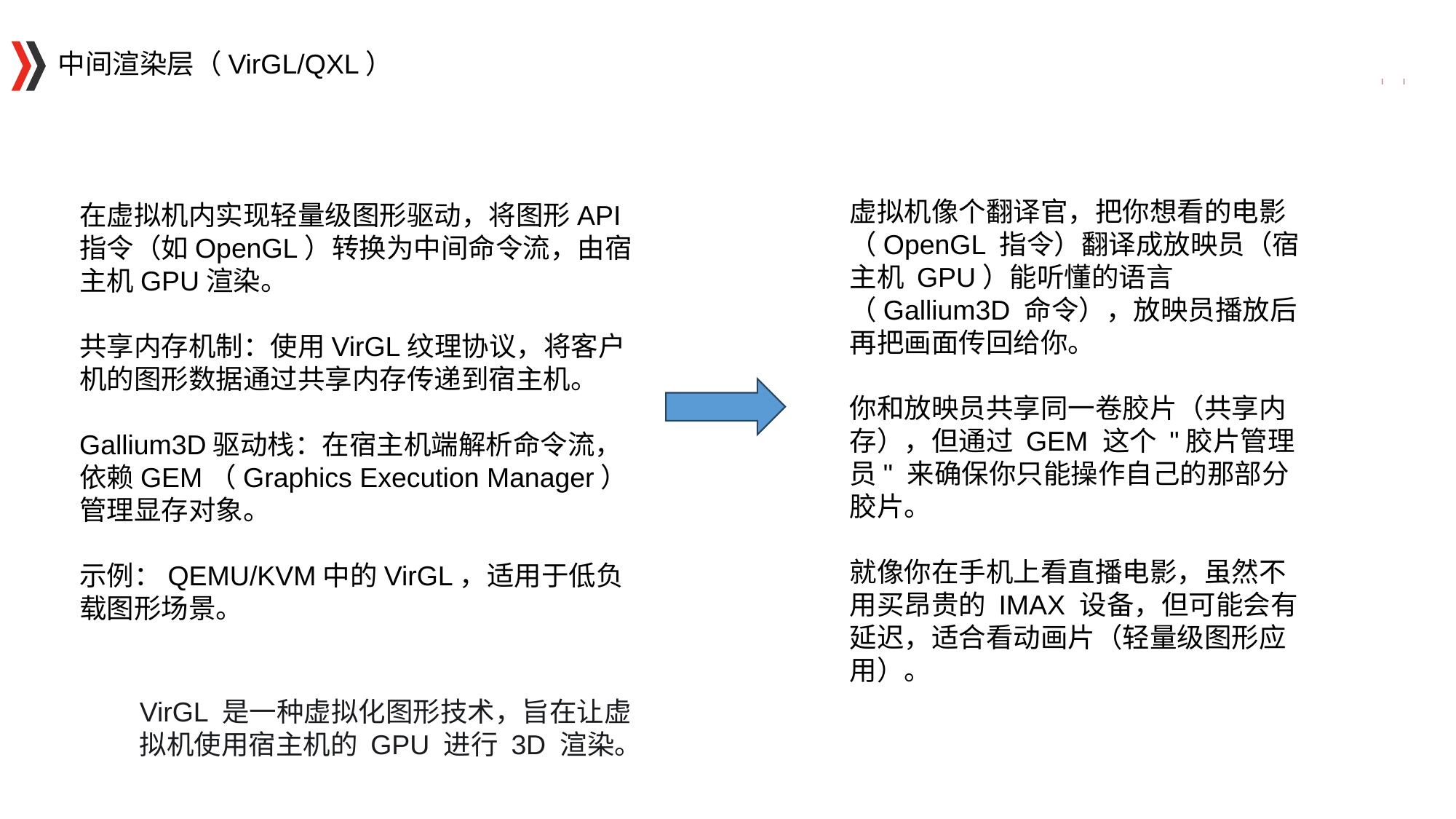

中间渲染层（VirGL/QXL）

虚拟机像个翻译官，把你想看的电影（OpenGL 指令）翻译成放映员（宿主机 GPU）能听懂的语言（Gallium3D 命令），放映员播放后再把画面传回给你。

你和放映员共享同一卷胶片（共享内存），但通过 GEM 这个 "胶片管理员" 来确保你只能操作自己的那部分胶片。

就像你在手机上看直播电影，虽然不用买昂贵的 IMAX 设备，但可能会有延迟，适合看动画片（轻量级图形应用）。
在虚拟机内实现轻量级图形驱动，将图形API指令（如OpenGL）转换为中间命令流，由宿主机GPU渲染。

共享内存机制：使用VirGL纹理协议，将客户机的图形数据通过共享内存传递到宿主机。

Gallium3D驱动栈：在宿主机端解析命令流，依赖GEM（Graphics Execution Manager）管理显存对象。

示例：QEMU/KVM中的VirGL，适用于低负载图形场景。

VirGL 是一种虚拟化图形技术，旨在让虚拟机使用宿主机的 GPU 进行 3D 渲染。